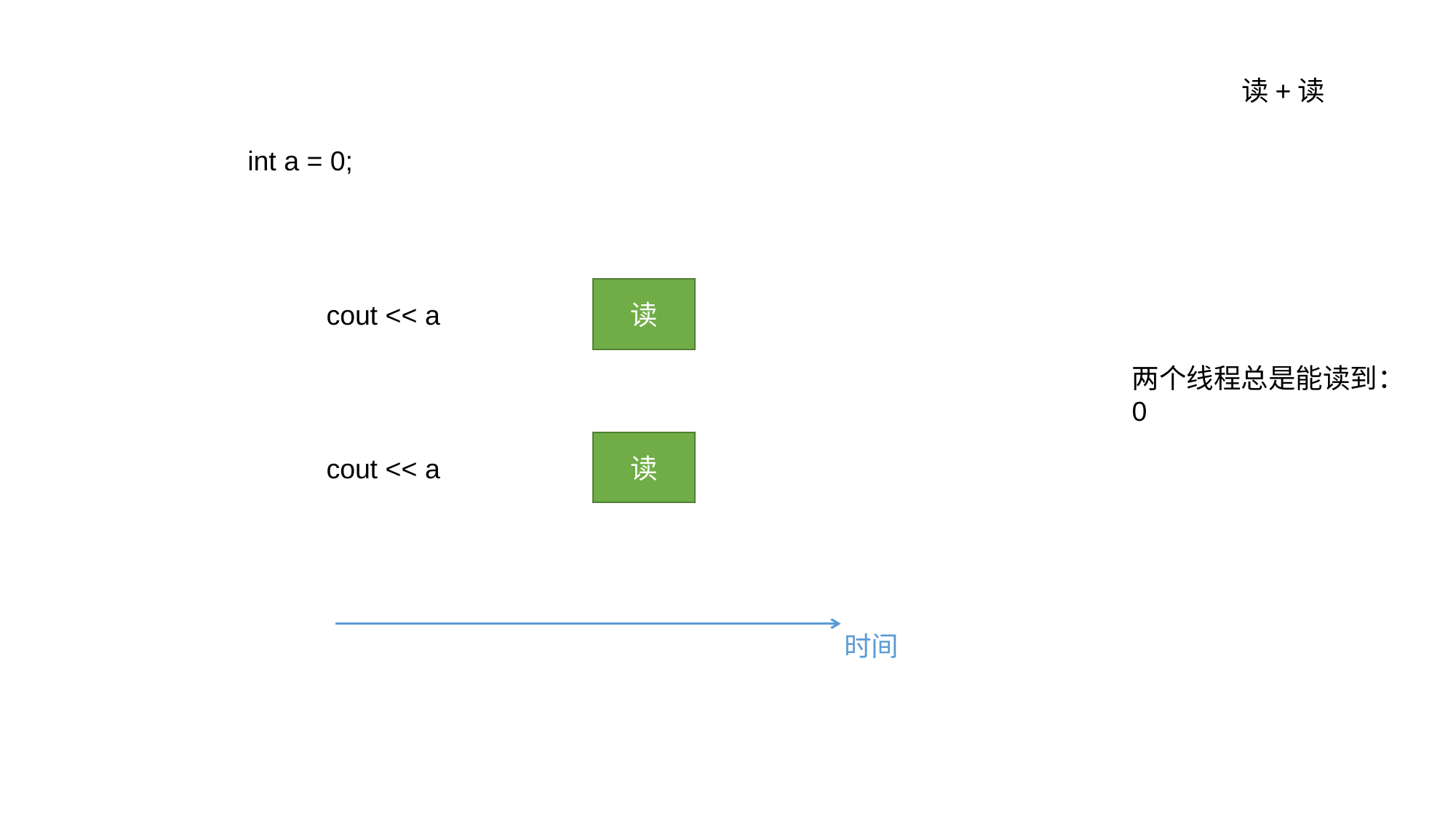

读+读
int a = 0;
读
cout << a
两个线程总是能读到：
0
读
cout << a
时间